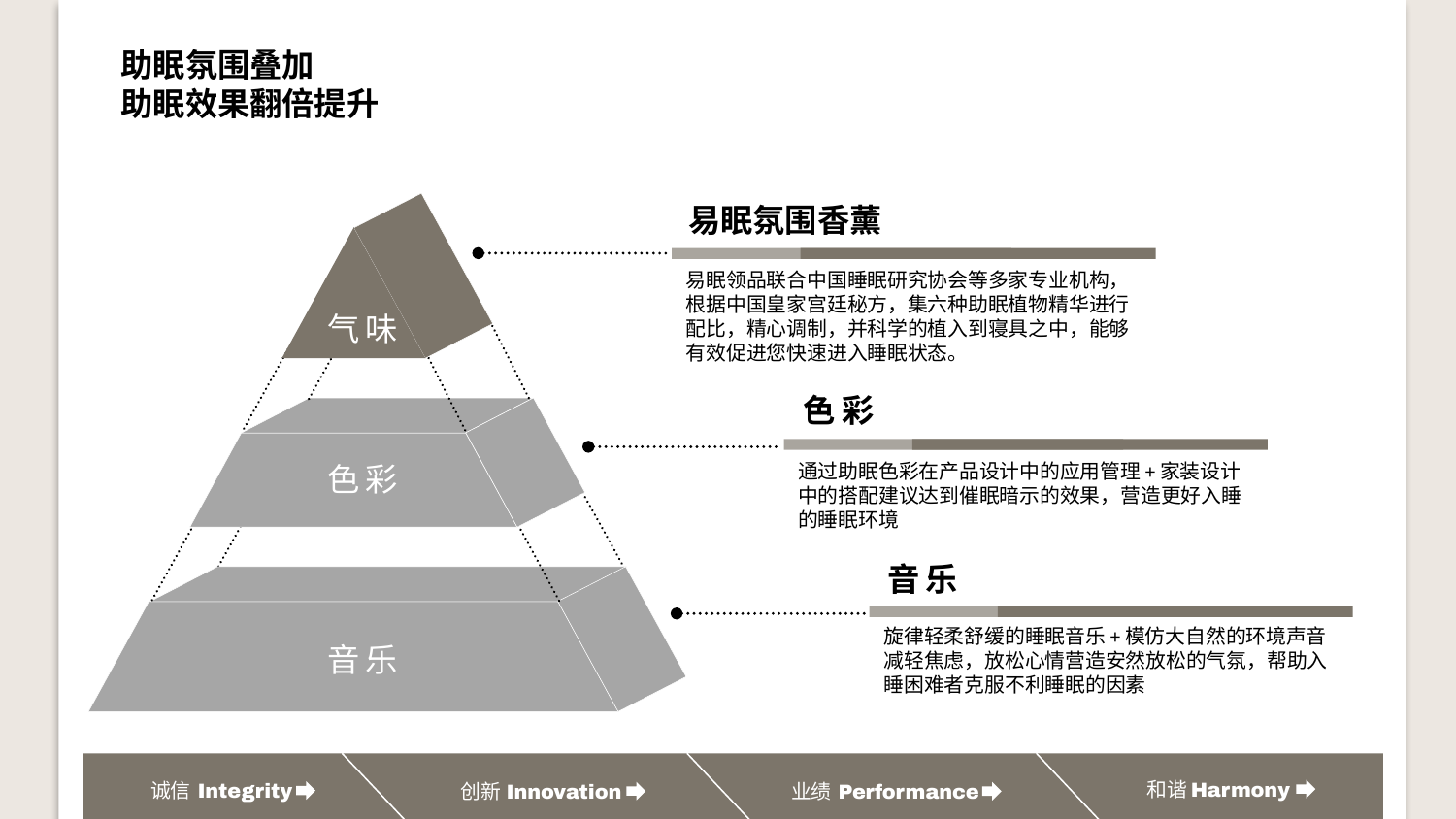

助眠氛围叠加
助眠效果翻倍提升

气味

色彩

音乐
易眠氛围香薰

易眠领品联合中国睡眠研究协会等多家专业机构，根据中国皇家宫廷秘方，集六种助眠植物精华进行配比，精心调制，并科学的植入到寝具之中，能够有效促进您快速进入睡眠状态。
色彩

通过助眠色彩在产品设计中的应用管理+家装设计中的搭配建议达到催眠暗示的效果，营造更好入睡的睡眠环境
音乐

旋律轻柔舒缓的睡眠音乐+模仿大自然的环境声音减轻焦虑，放松心情营造安然放松的气氛，帮助入睡困难者克服不利睡眠的因素